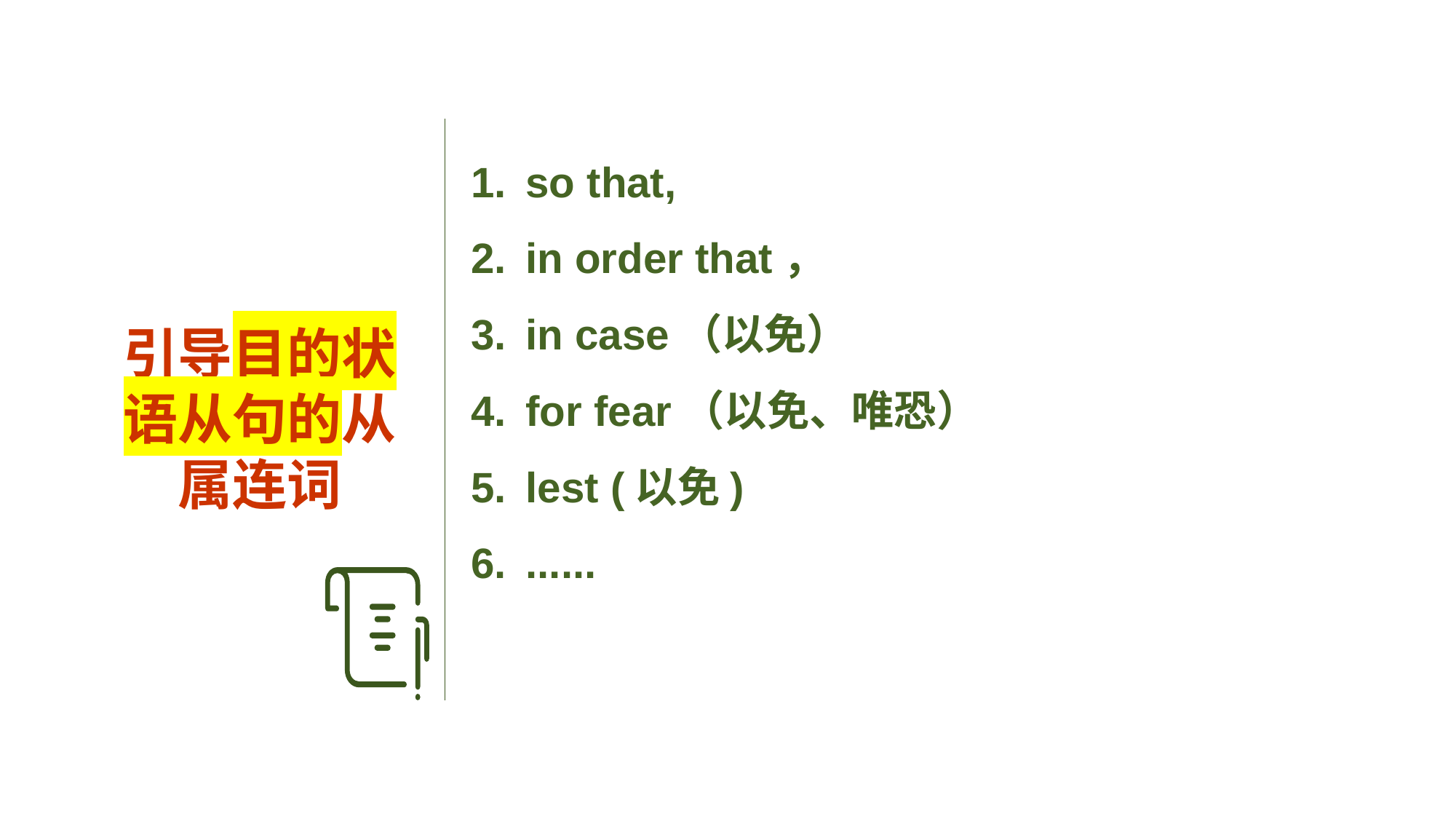

so that,
in order that，
in case（以免）
for fear（以免、唯恐）
lest (以免)
......

引导目的状语从句的从属连词